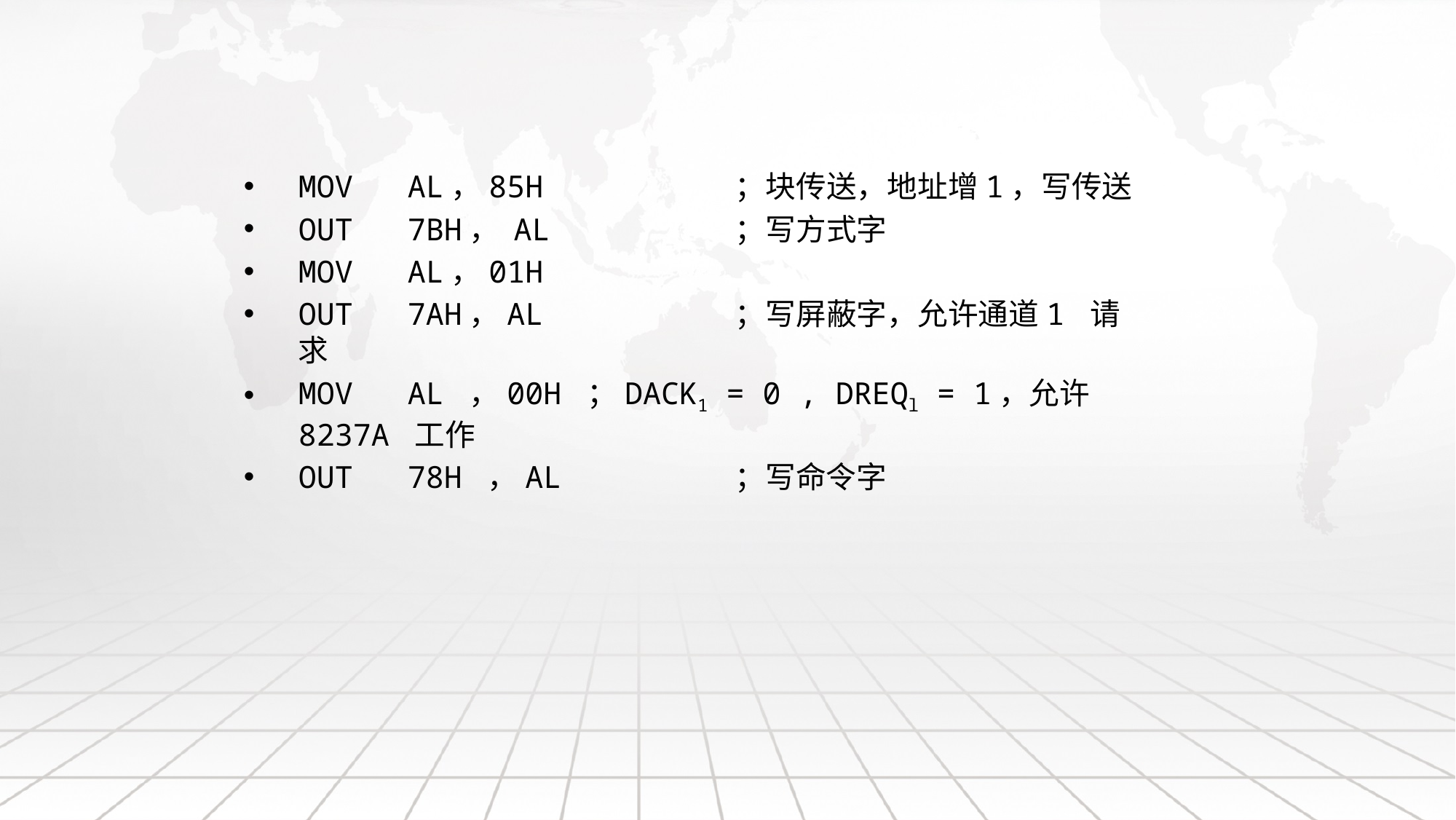

MOV	AL，85H		；块传送，地址增1，写传送
OUT	7BH， AL		；写方式字
MOV	AL，01H
OUT	7AH，AL		；写屏蔽字，允许通道1 请求
MOV	AL ，00H ；DACK1 = 0 , DREQl = 1，允许8237A 工作
OUT	78H ，AL 		；写命令字